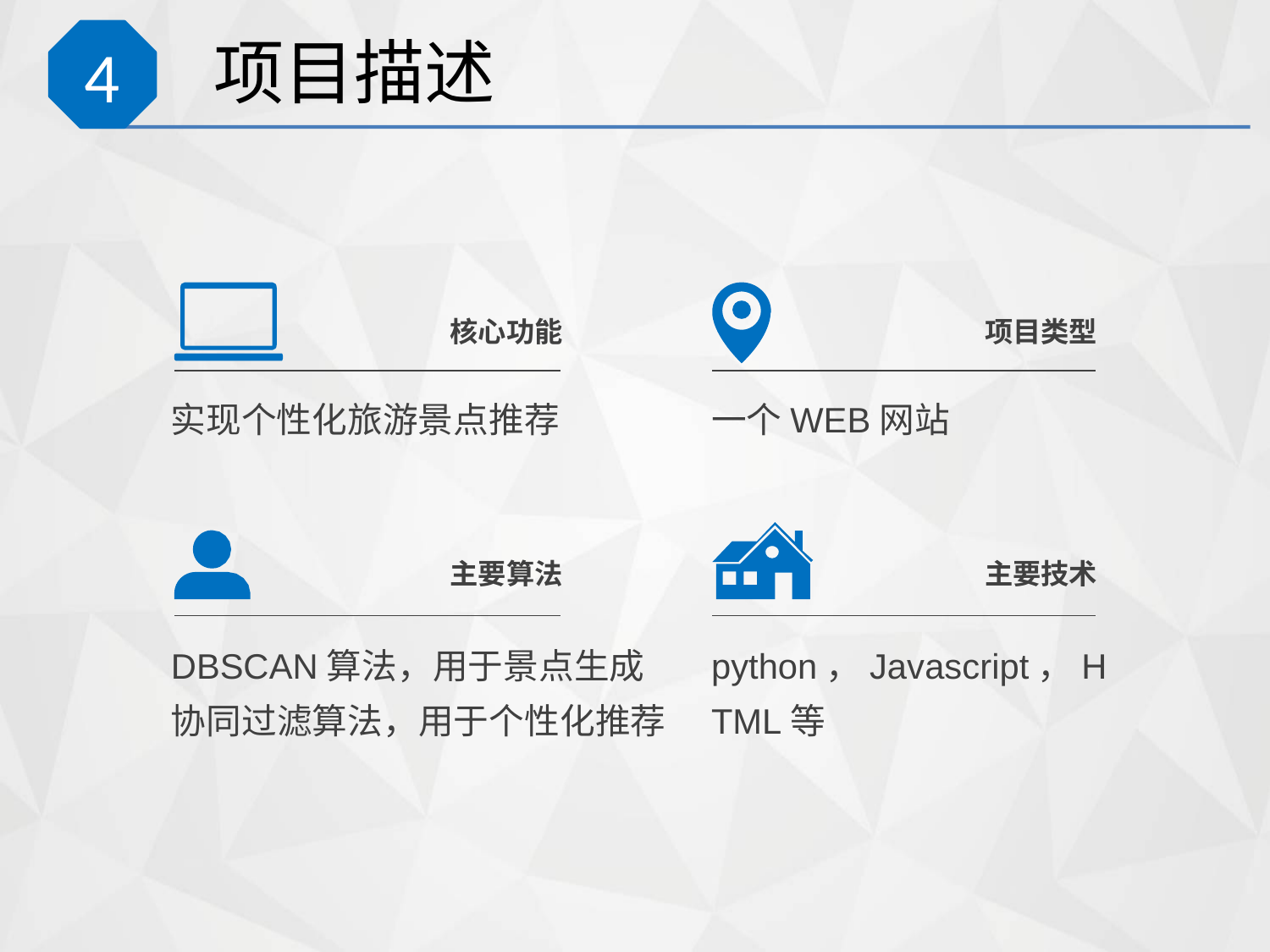

# 项目描述
4

核心功能
项目类型
实现个性化旅游景点推荐
一个WEB网站

主要算法
主要技术
DBSCAN算法，用于景点生成
协同过滤算法，用于个性化推荐
python，Javascript，HTML等